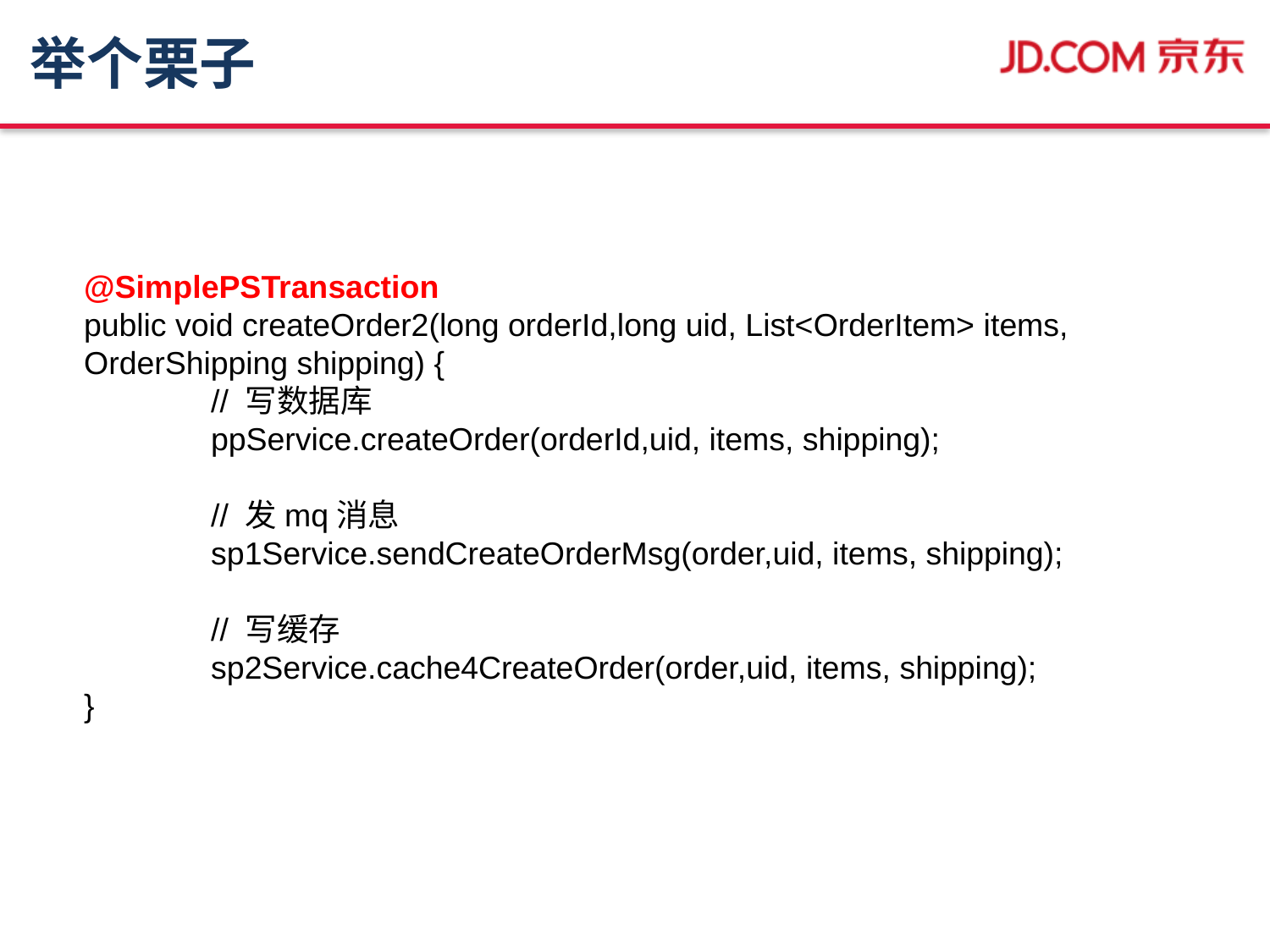

# 举个栗子

@SimplePSTransaction
public void createOrder2(long orderId,long uid, List<OrderItem> items,
OrderShipping shipping) {
	// 写数据库
	ppService.createOrder(orderId,uid, items, shipping);

	// 发mq消息
  	sp1Service.sendCreateOrderMsg(order,uid, items, shipping);

	// 写缓存
	sp2Service.cache4CreateOrder(order,uid, items, shipping);
}